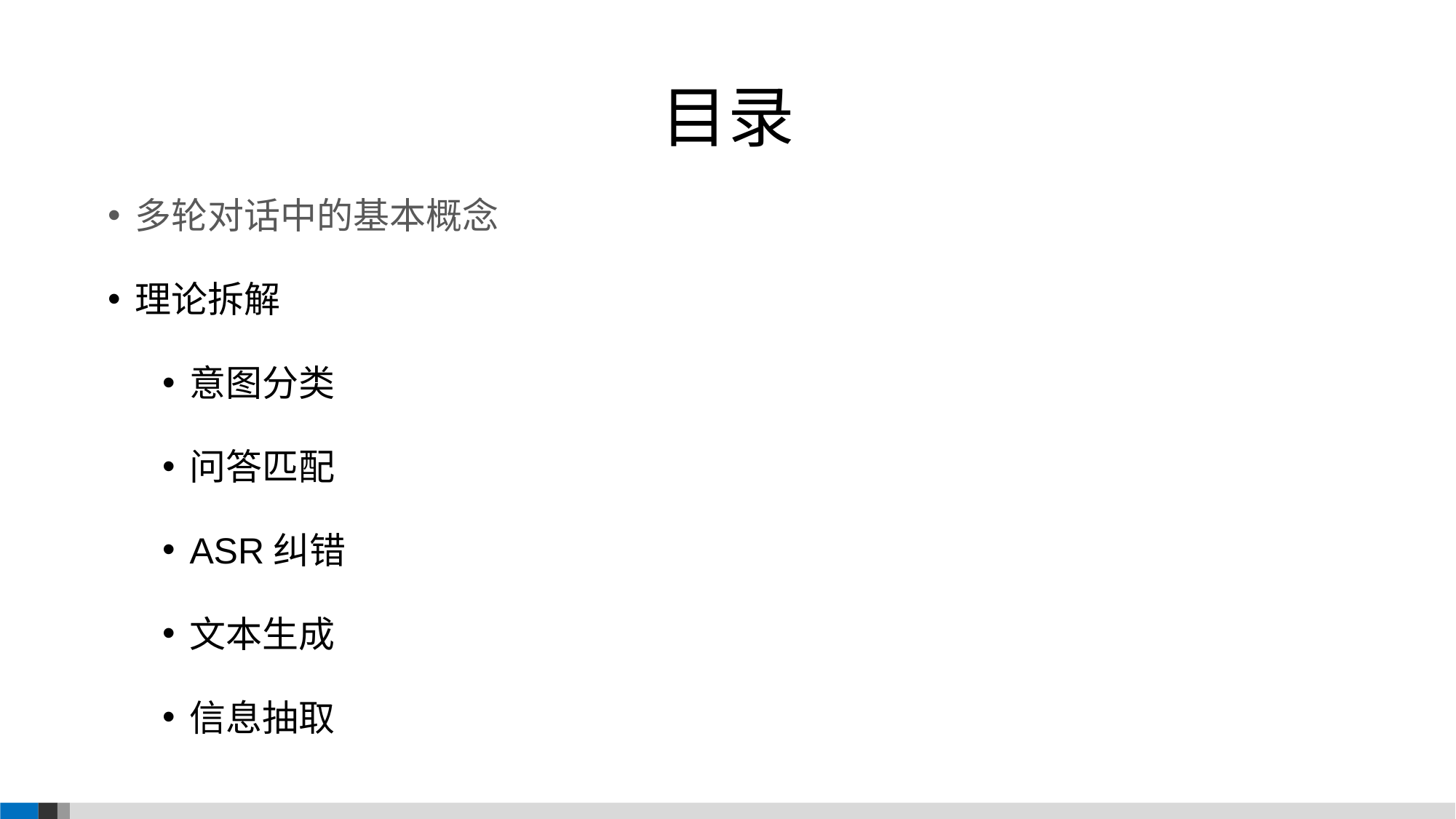

目录
多轮对话中的基本概念
理论拆解
意图分类
问答匹配
ASR纠错
文本生成
信息抽取